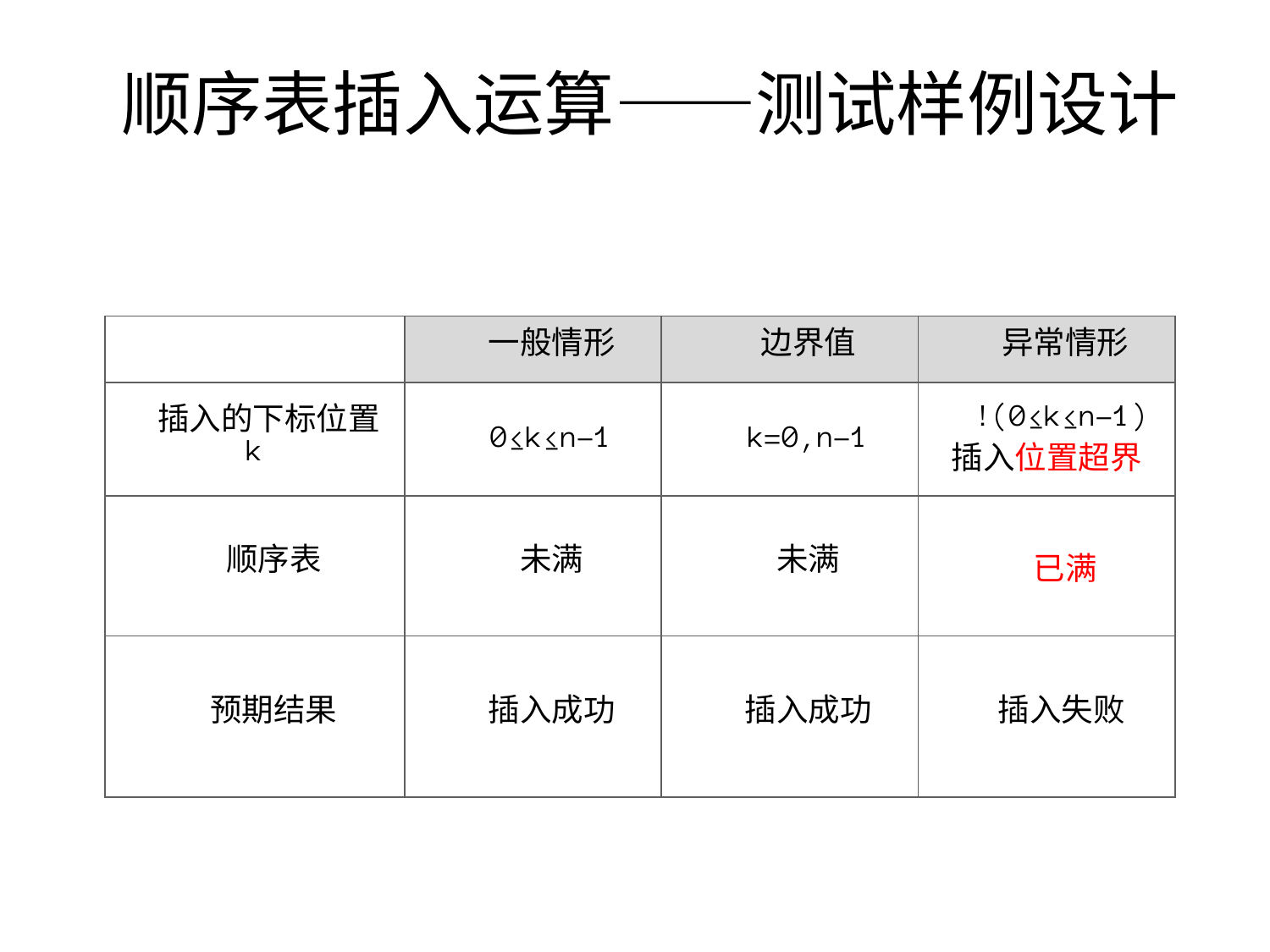

# 顺序表插入运算——测试样例设计
|  | 一般情形 | 边界值 | 异常情形 |
| --- | --- | --- | --- |
| 插入的下标位置k | 0≤k≤n-1 | k=0,n-1 | !(0≤k≤n-1)插入位置超界 |
| 顺序表 | 未满 | 未满 | 已满 |
| 预期结果 | 插入成功 | 插入成功 | 插入失败 |
32